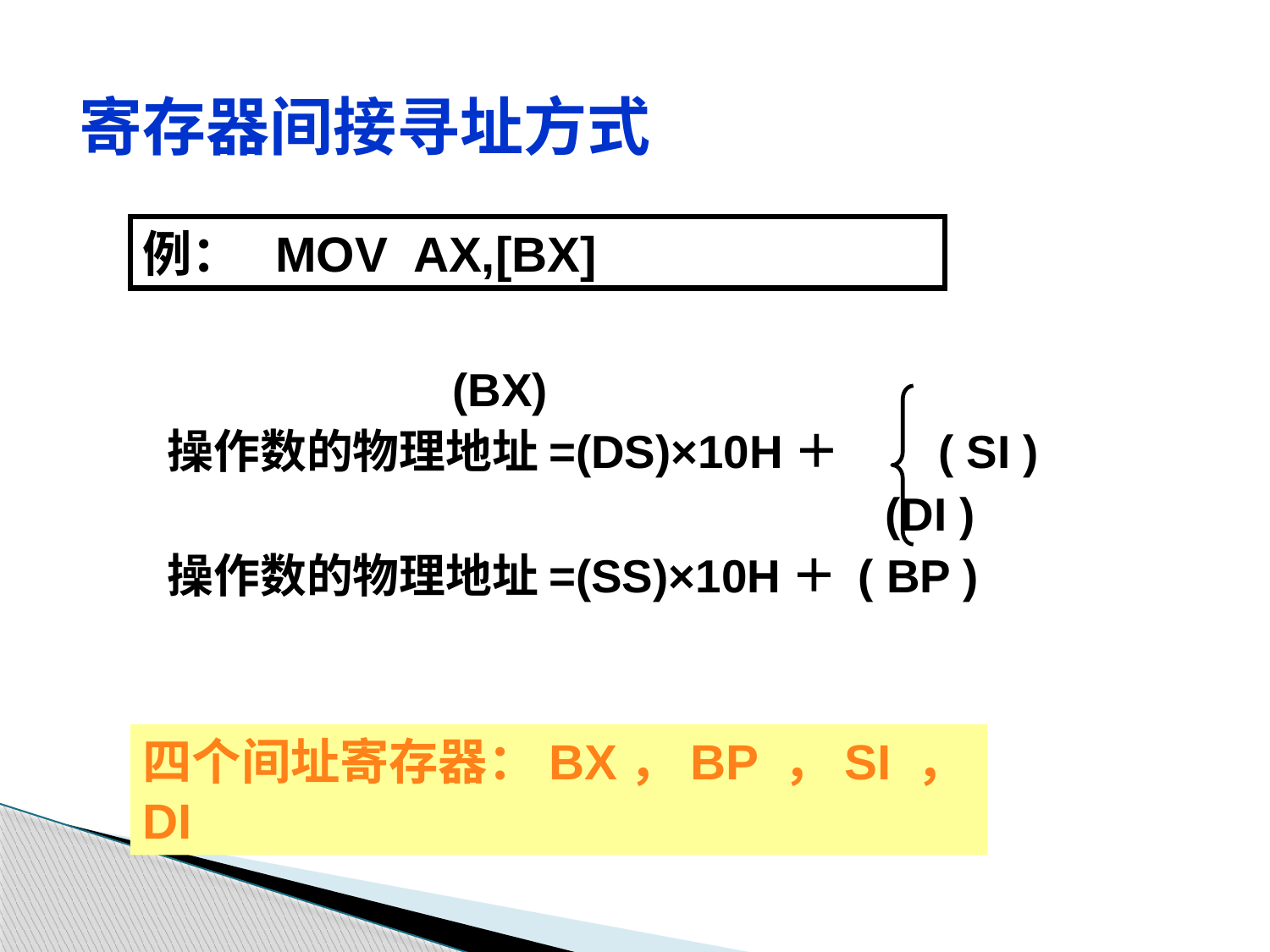

# 寄存器间接寻址方式
例：  MOV  AX,[BX]

					          	 (BX)
操作数的物理地址=(DS)×10H＋ 	 ( SI )
	                                                     (DI )
操作数的物理地址=(SS)×10H＋ ( BP )

四个间址寄存器：BX，BP ，SI ，DI